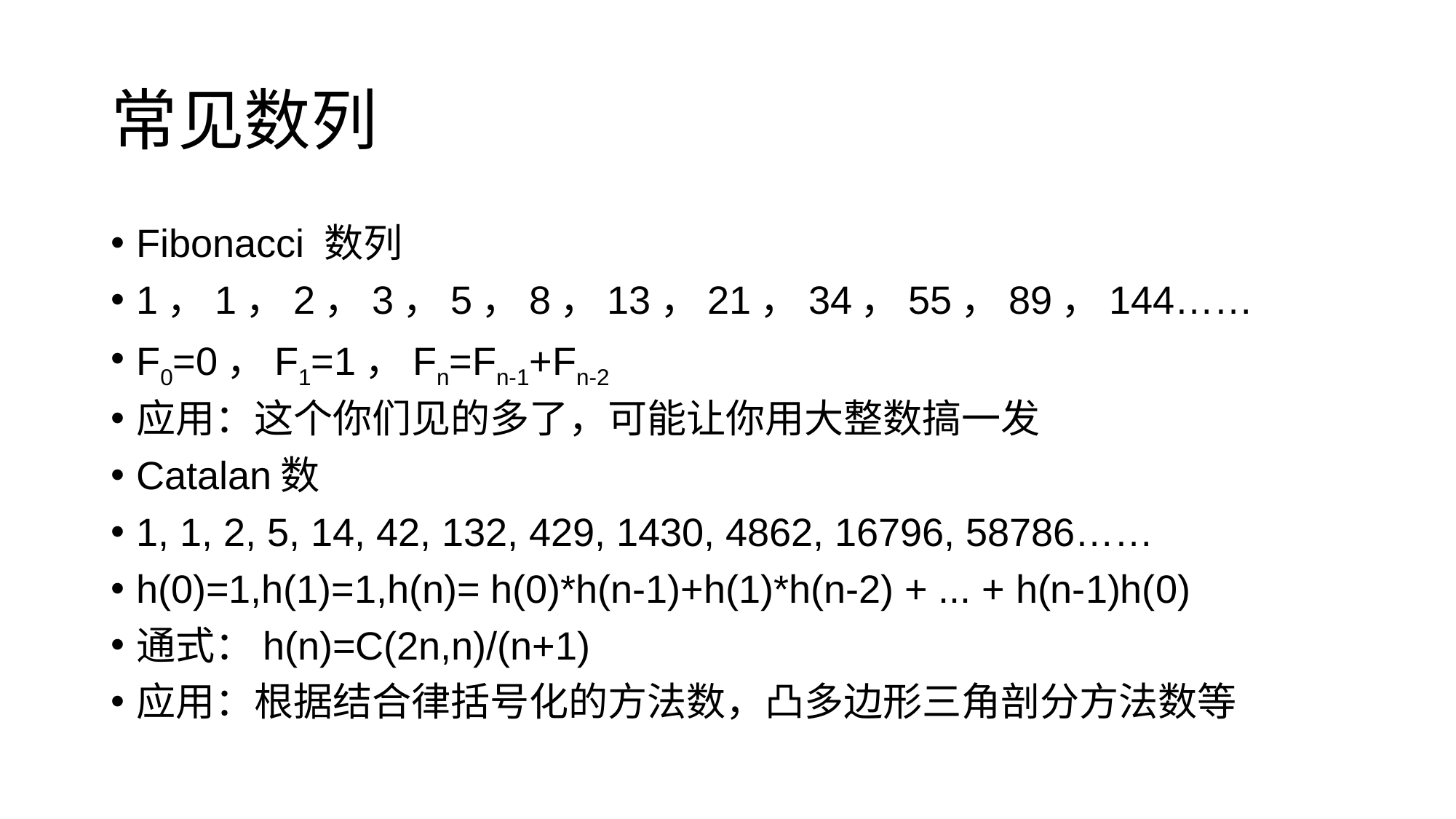

# 常见数列
Fibonacci 数列
1，1，2，3，5，8，13，21，34，55，89，144……
F0=0，F1=1，Fn=Fn-1+Fn-2
应用：这个你们见的多了，可能让你用大整数搞一发
Catalan数
1, 1, 2, 5, 14, 42, 132, 429, 1430, 4862, 16796, 58786……
h(0)=1,h(1)=1,h(n)= h(0)*h(n-1)+h(1)*h(n-2) + ... + h(n-1)h(0)
通式：h(n)=C(2n,n)/(n+1)
应用：根据结合律括号化的方法数，凸多边形三角剖分方法数等